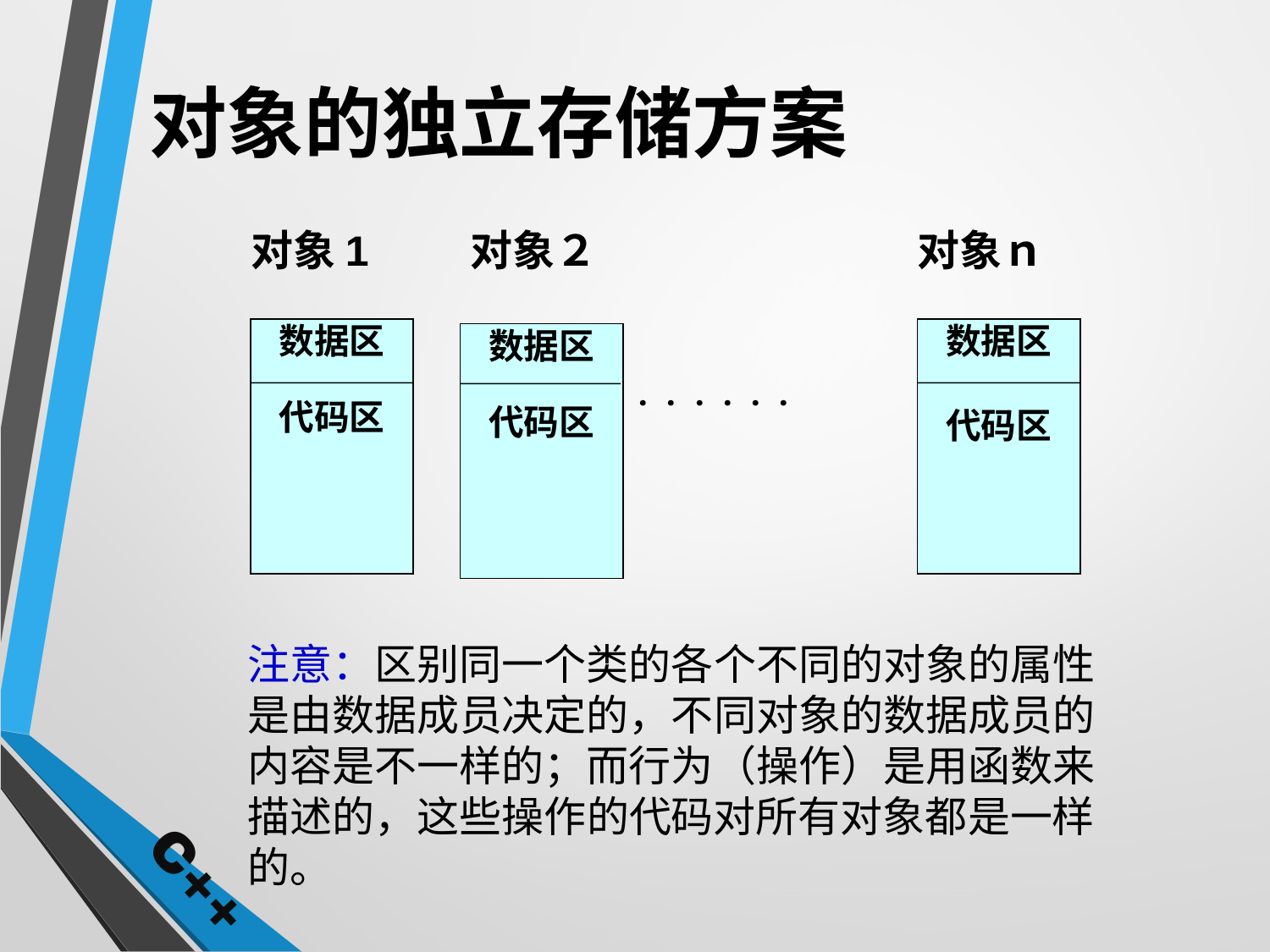

# 对象的独立存储方案
对象1
对象２
对象ｎ
数据区

代码区

数据区

代码区

数据区

代码区

．．．．．．

注意：区别同一个类的各个不同的对象的属性是由数据成员决定的，不同对象的数据成员的内容是不一样的；而行为（操作）是用函数来描述的，这些操作的代码对所有对象都是一样的。